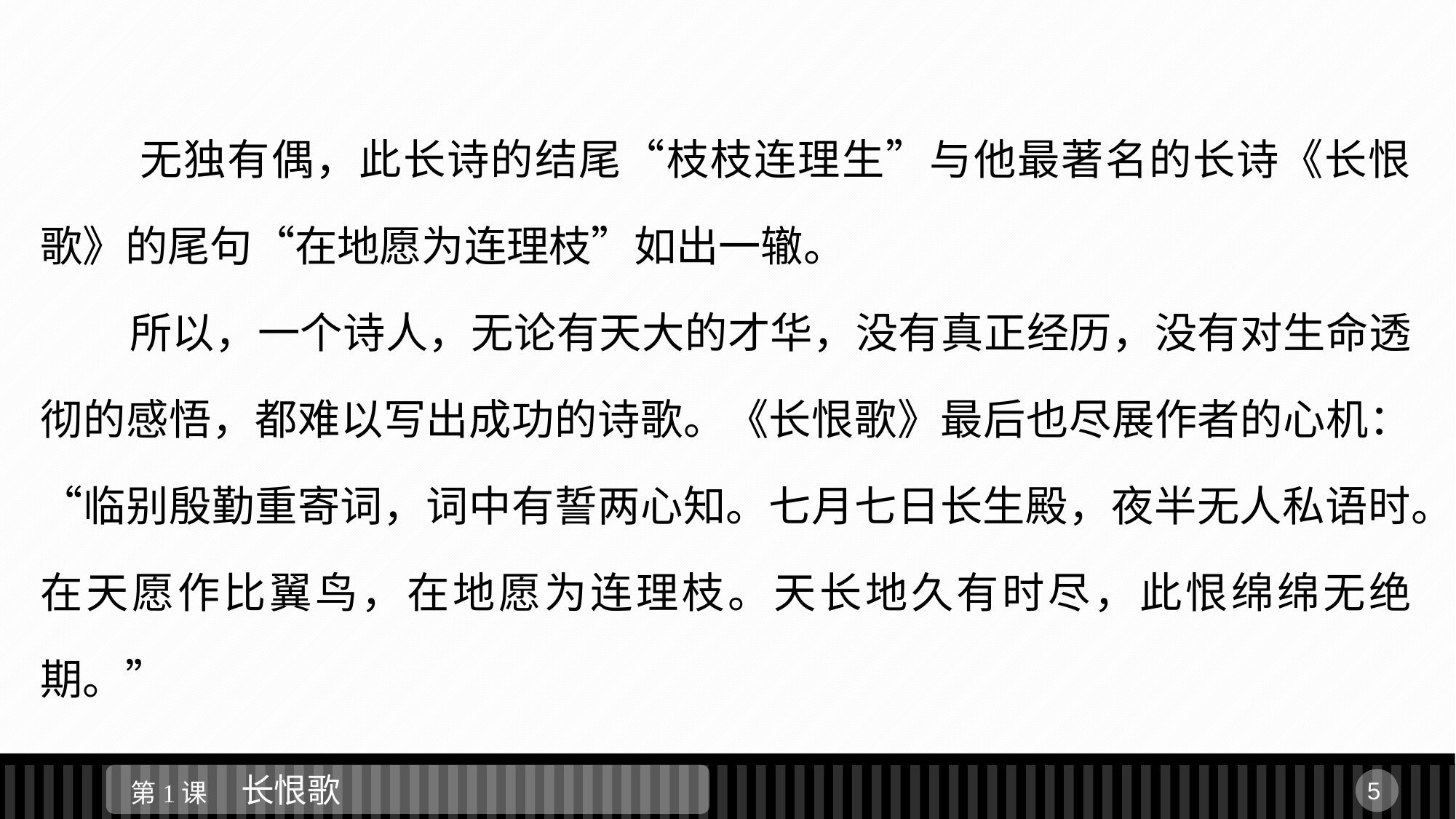

无独有偶，此长诗的结尾“枝枝连理生”与他最著名的长诗《长恨歌》的尾句“在地愿为连理枝”如出一辙。
        所以，一个诗人，无论有天大的才华，没有真正经历，没有对生命透彻的感悟，都难以写出成功的诗歌。《长恨歌》最后也尽展作者的心机：“临别殷勤重寄词，词中有誓两心知。七月七日长生殿，夜半无人私语时。在天愿作比翼鸟，在地愿为连理枝。天长地久有时尽，此恨绵绵无绝期。”